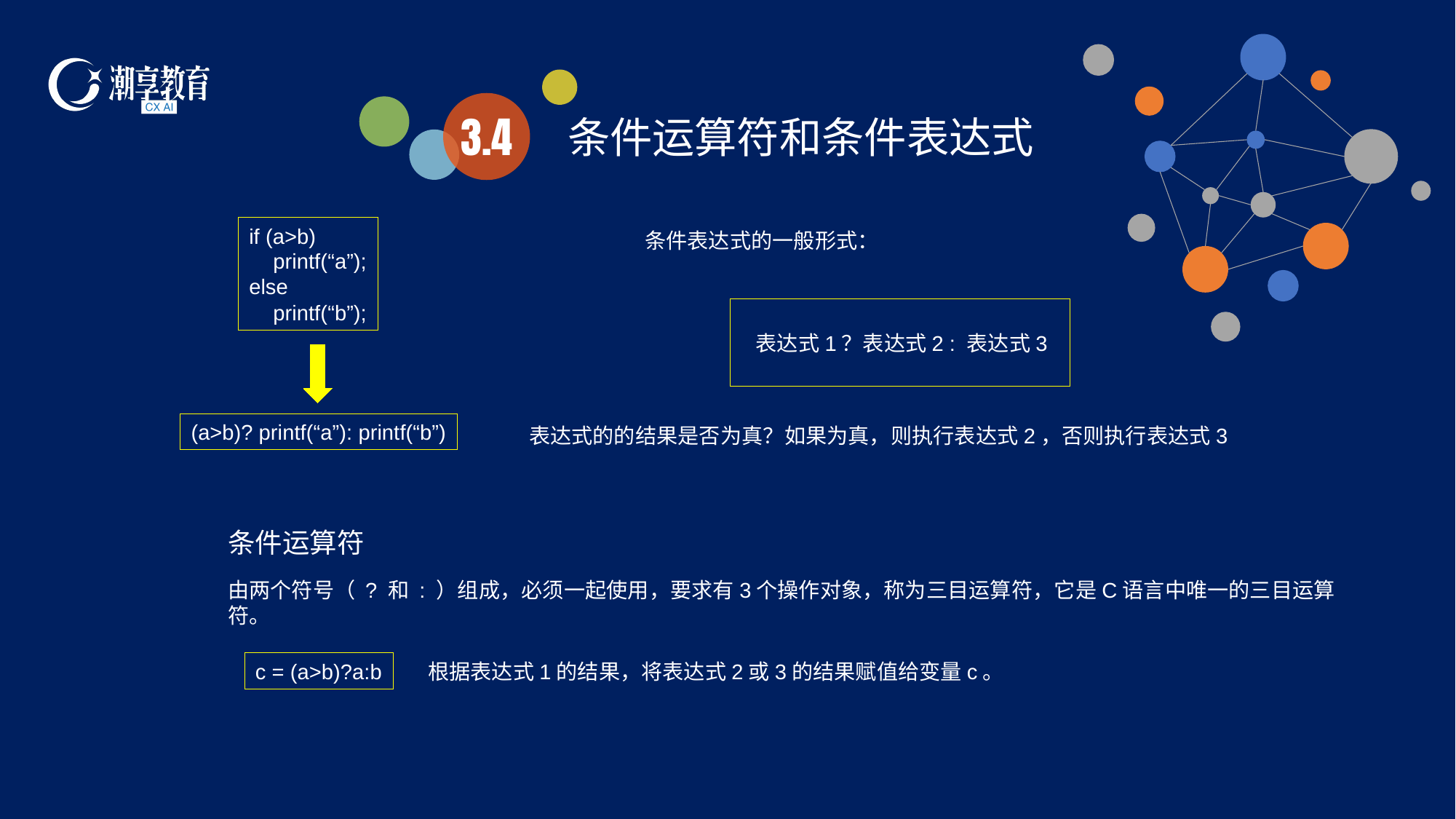

3.4

条件运算符和条件表达式
if (a>b)
    printf(“a”);
else
    printf(“b”);
条件表达式的一般形式：

  表达式1？表达式2 : 表达式3

(a>b)? printf(“a”): printf(“b”)
表达式的的结果是否为真？如果为真，则执行表达式2，否则执行表达式3
条件运算符
由两个符号（ ? 和 : ）组成，必须一起使用，要求有3个操作对象，称为三目运算符，它是C语言中唯一的三目运算符。
c = (a>b)?a:b
根据表达式1的结果，将表达式2或3的结果赋值给变量c。